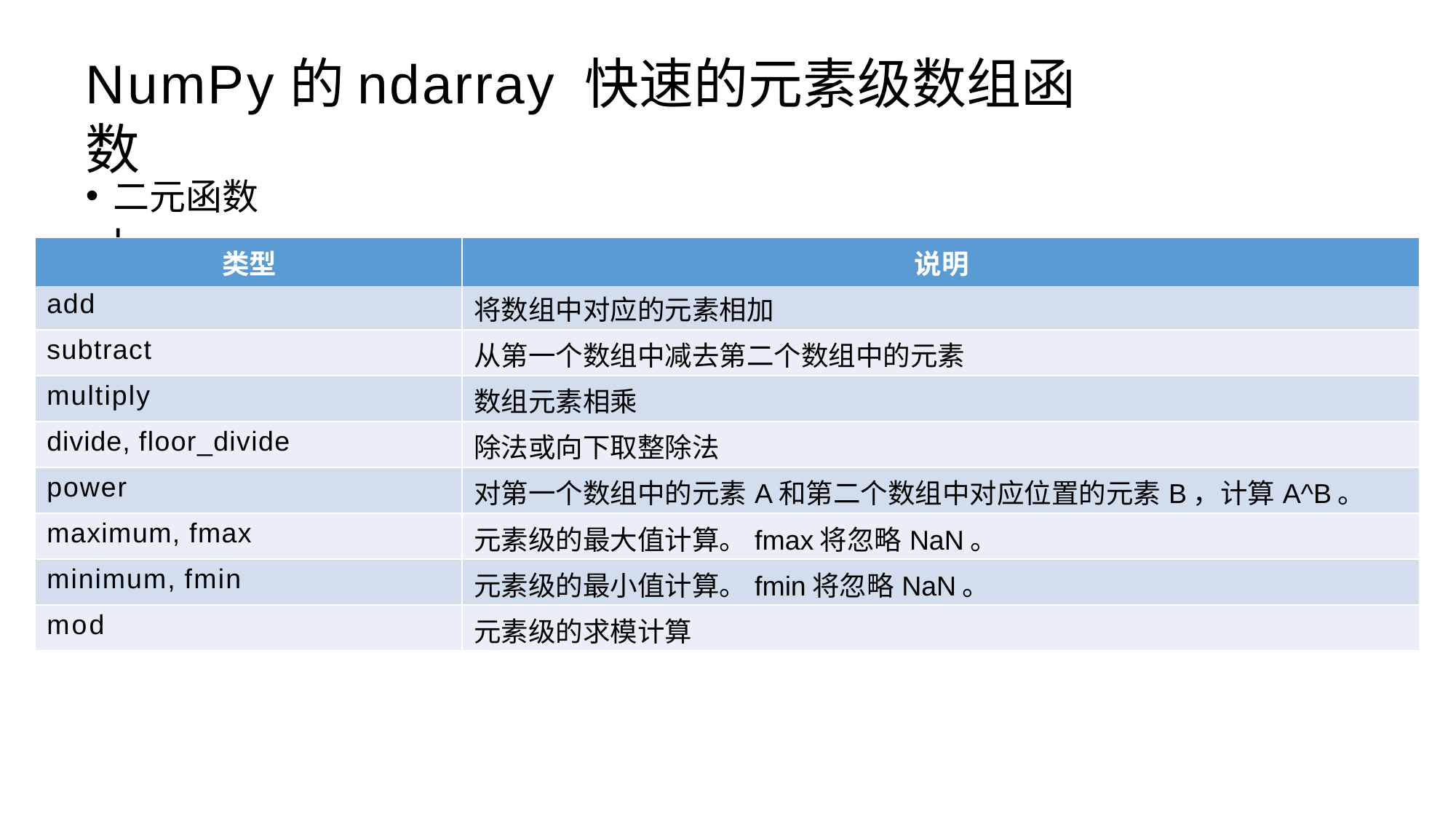

# NumPy的ndarray 快速的元素级数组函数
二元函数 I
| 类型 | 说明 |
| --- | --- |
| add | 将数组中对应的元素相加 |
| subtract | 从第一个数组中减去第二个数组中的元素 |
| multiply | 数组元素相乘 |
| divide, floor\_divide | 除法或向下取整除法 |
| power | 对第一个数组中的元素A和第二个数组中对应位置的元素B，计算A^B。 |
| maximum, fmax | 元素级的最大值计算。fmax将忽略NaN。 |
| minimum, fmin | 元素级的最小值计算。fmin将忽略NaN。 |
| mod | 元素级的求模计算 |